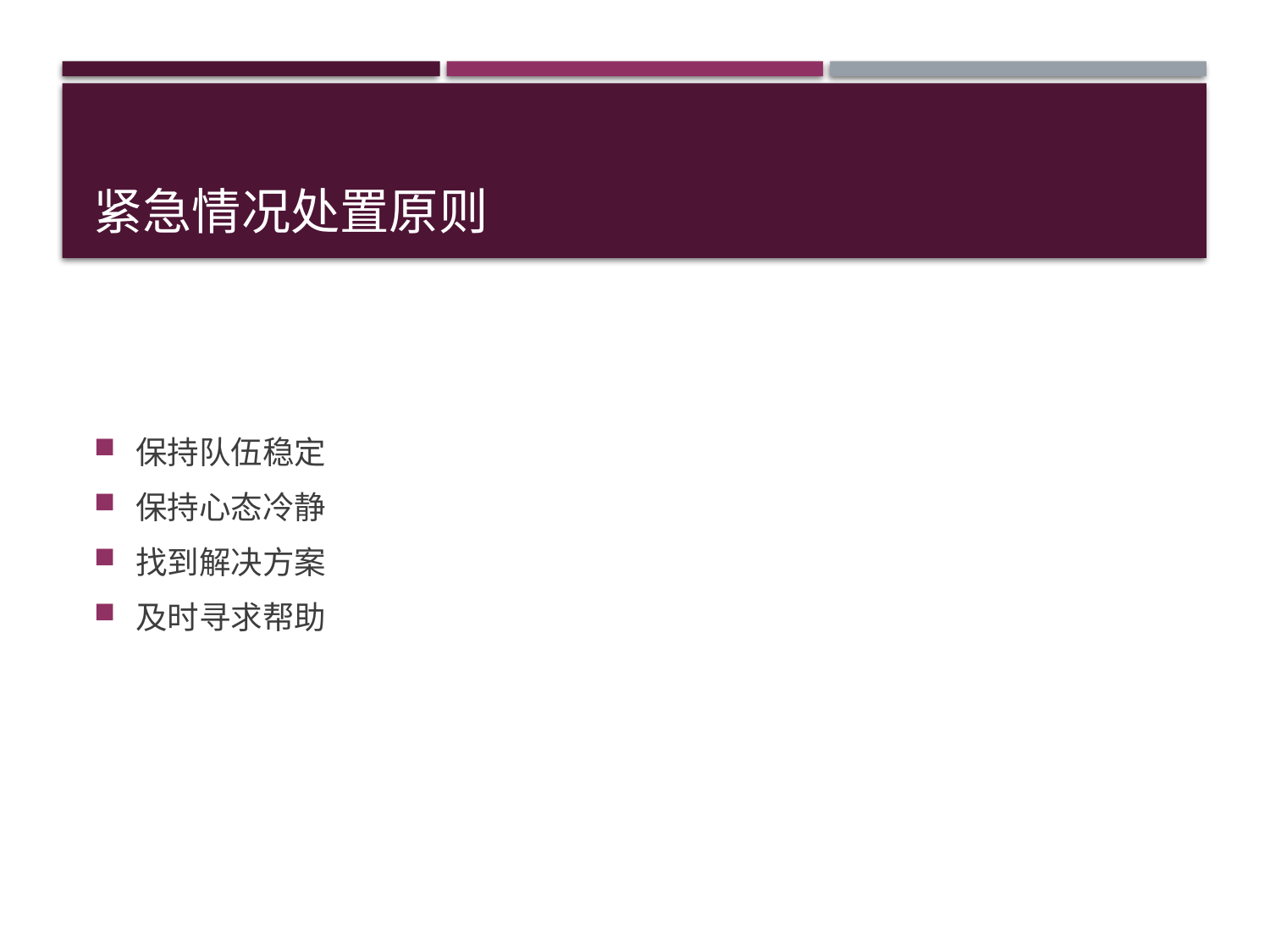

# 紧急情况处置原则
保持队伍稳定
保持心态冷静
找到解决方案
及时寻求帮助